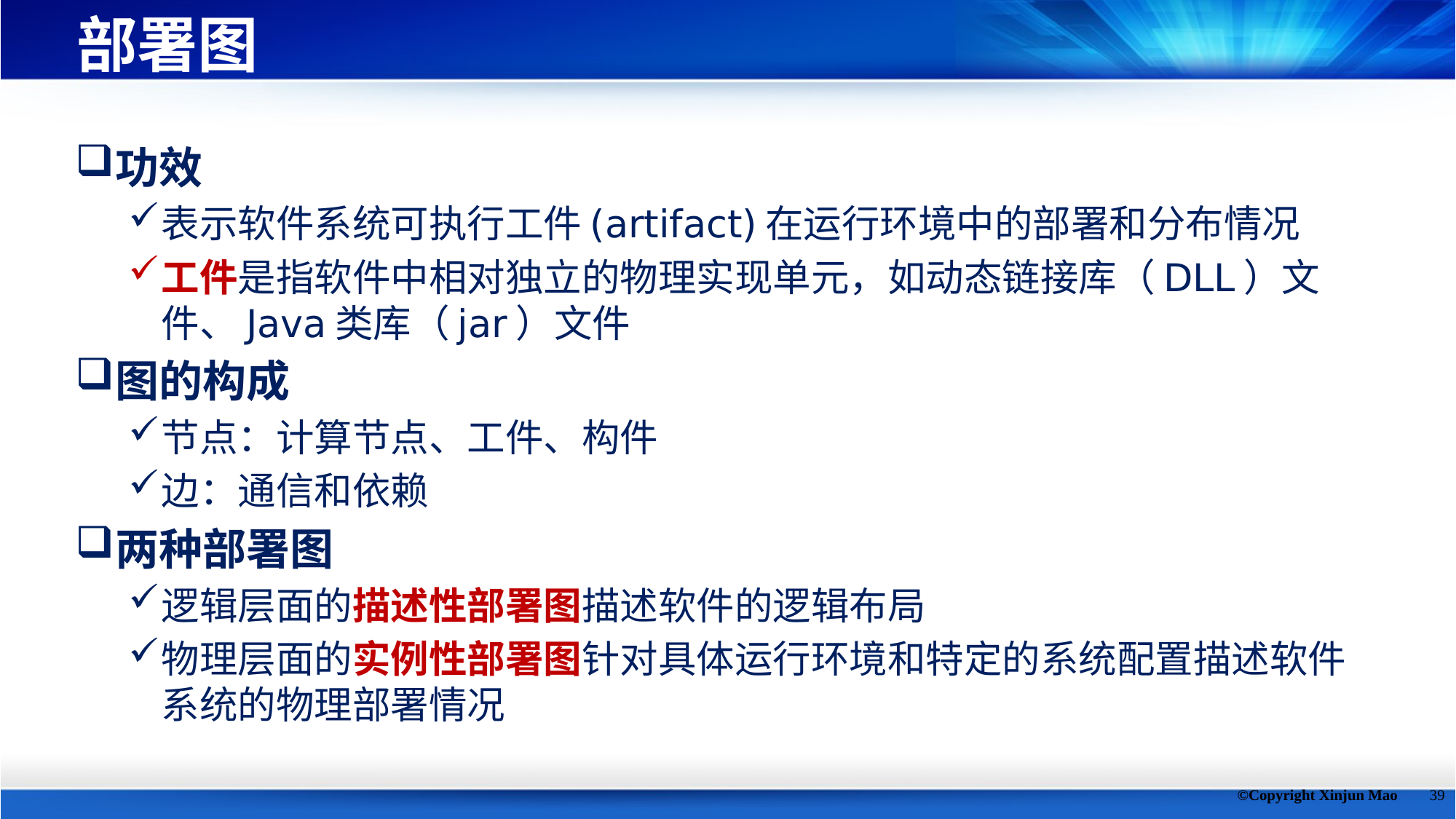

# 部署图
功效
表示软件系统可执行工件(artifact)在运行环境中的部署和分布情况
工件是指软件中相对独立的物理实现单元，如动态链接库（DLL）文件、Java类库（jar）文件
图的构成
节点：计算节点、工件、构件
边：通信和依赖
两种部署图
逻辑层面的描述性部署图描述软件的逻辑布局
物理层面的实例性部署图针对具体运行环境和特定的系统配置描述软件系统的物理部署情况
©Copyright Xinjun Mao
39